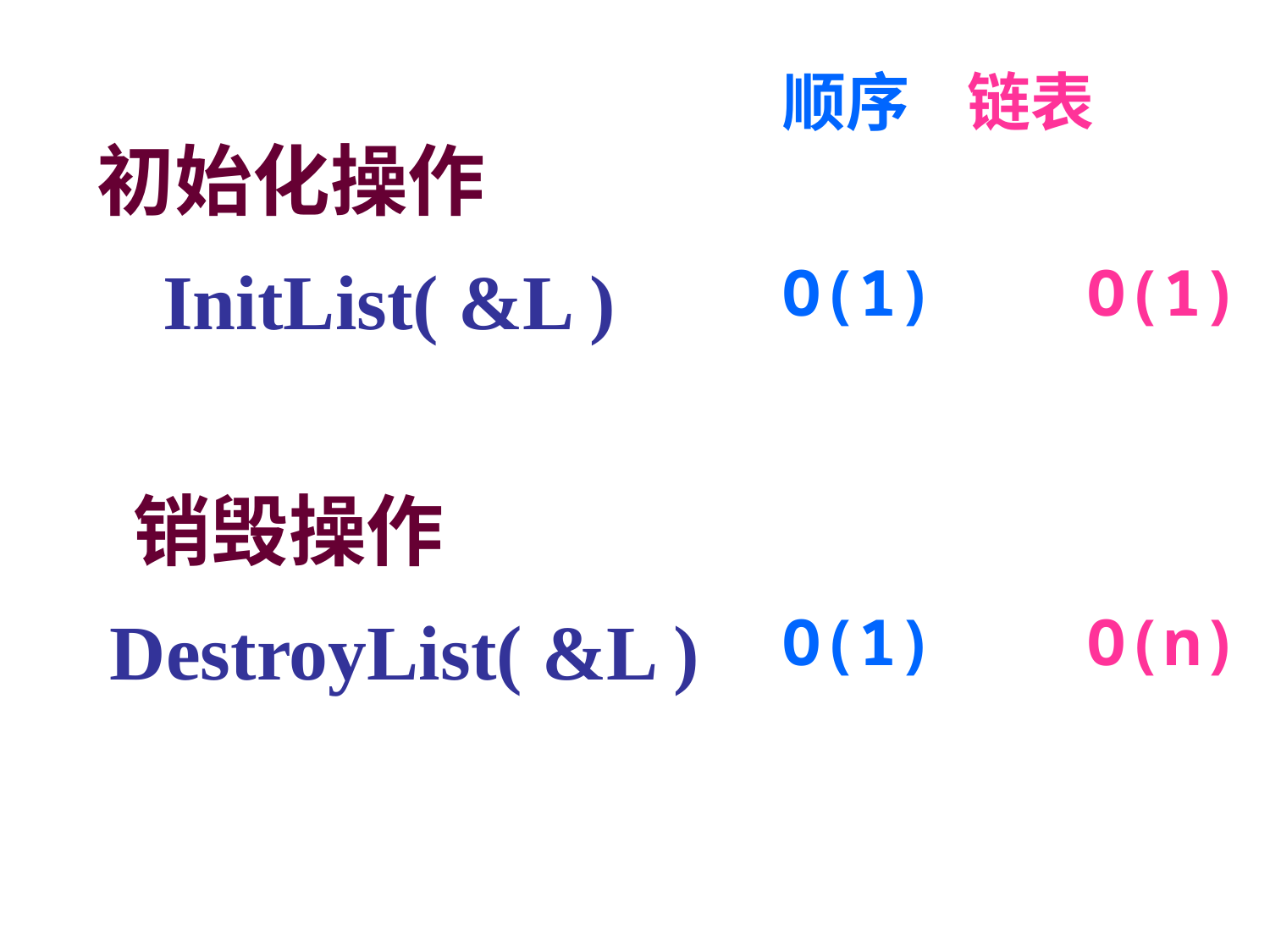

顺序    链表
初始化操作
 InitList( &L )

O(1)    O(1)
 销毁操作
DestroyList( &L )
O(1)    O(n)